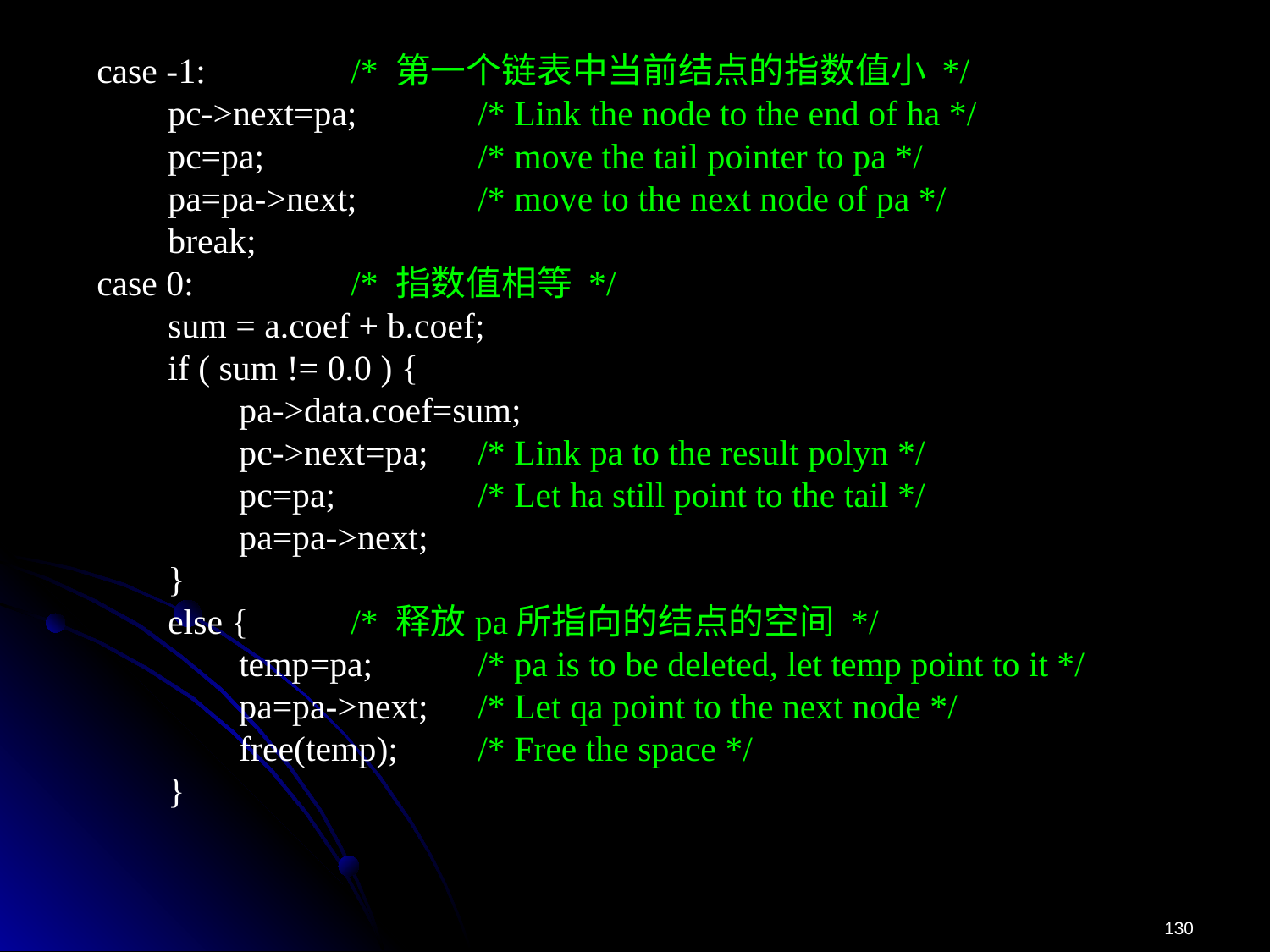

case -1:		/* 第一个链表中当前结点的指数值小 */
        pc->next=pa;	/* Link the node to the end of ha */
        pc=pa;		/* move the tail pointer to pa */
        pa=pa->next;	/* move to the next node of pa */
        break;
case 0:		/* 指数值相等 */
        sum = a.coef + b.coef;
        if ( sum != 0.0 ) {
                pa->data.coef=sum;
                pc->next=pa;	/* Link pa to the result polyn */
                pc=pa;		/* Let ha still point to the tail */
                pa=pa->next;
        }
        else {	/* 释放pa所指向的结点的空间 */
                temp=pa;	/* pa is to be deleted, let temp point to it */
                pa=pa->next;	/* Let qa point to the next node */
                free(temp);	/* Free the space */
        }

130